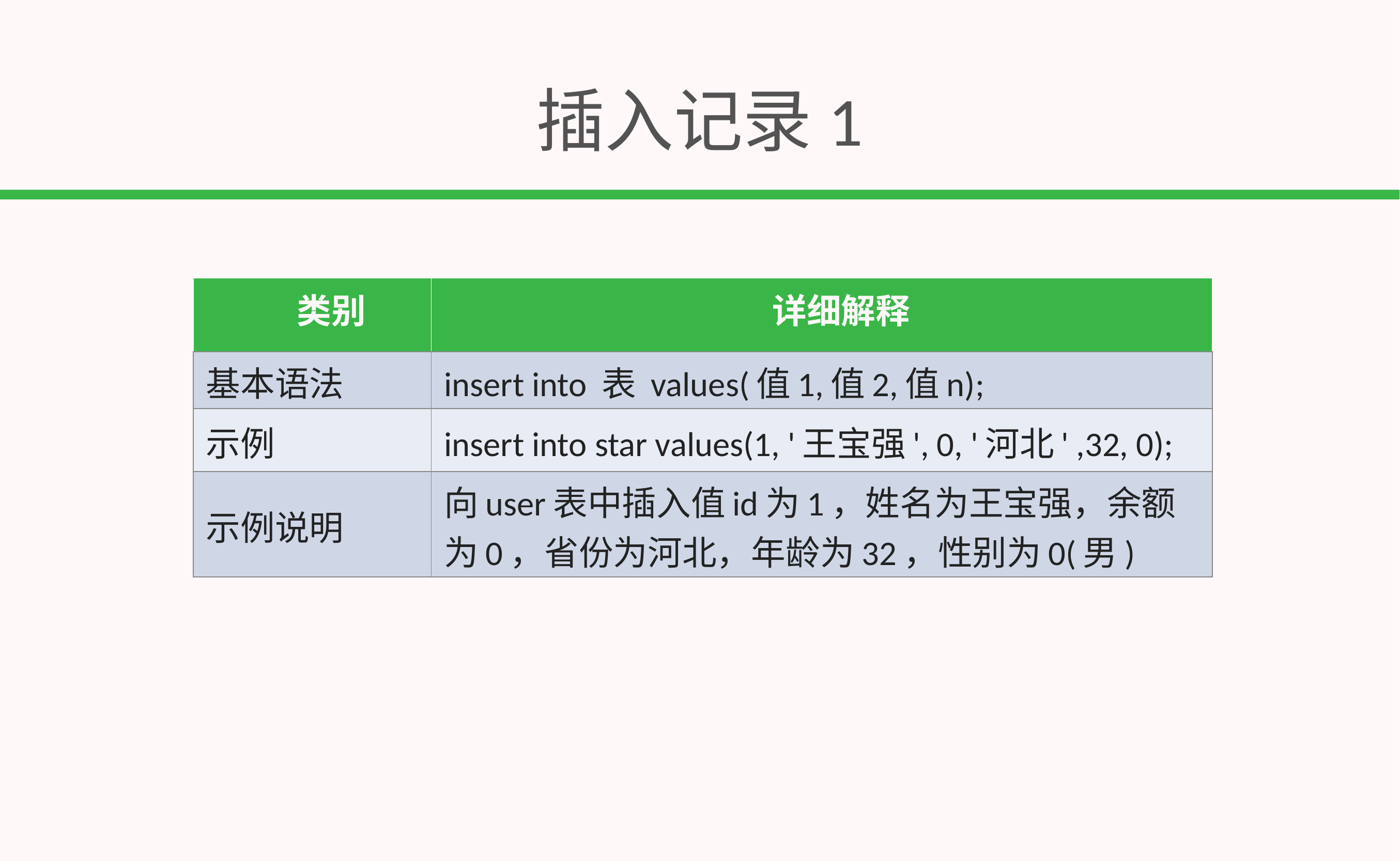

# 插入记录1
| 类别 | 详细解释 |
| --- | --- |
| 基本语法 | insert into 表 values(值1,值2,值n); |
| 示例 | insert into star values(1, '王宝强', 0, '河北' ,32, 0); |
| 示例说明 | 向user表中插入值id为1，姓名为王宝强，余额为0，省份为河北，年龄为32，性别为0(男) |